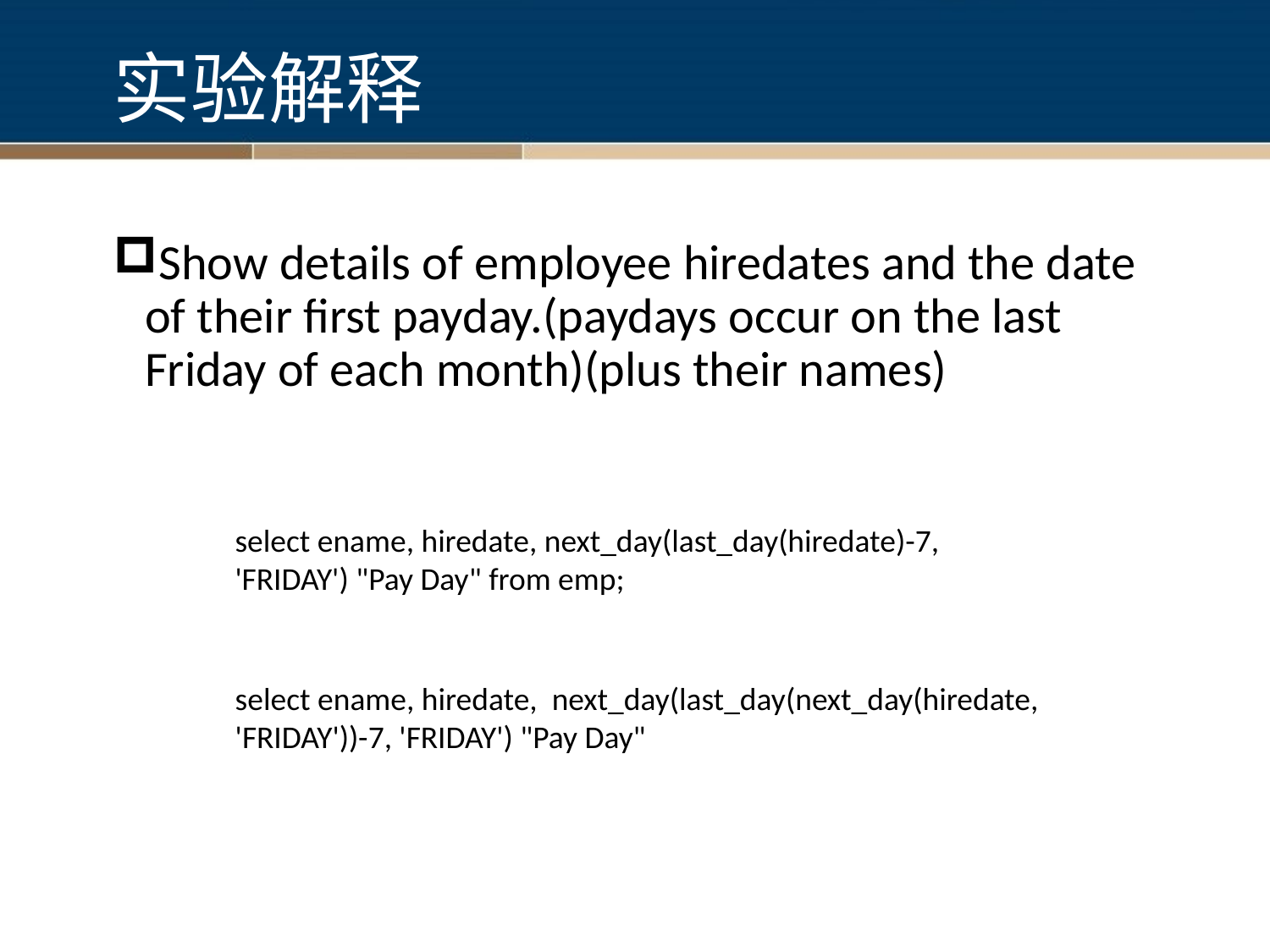

# 实验解释
Show details of employee hiredates and the date of their first payday.(paydays occur on the last Friday of each month)(plus their names)
select ename, hiredate, next_day(last_day(hiredate)-7, 'FRIDAY') "Pay Day" from emp;
select ename, hiredate,  next_day(last_day(next_day(hiredate, 'FRIDAY'))-7, 'FRIDAY') "Pay Day"